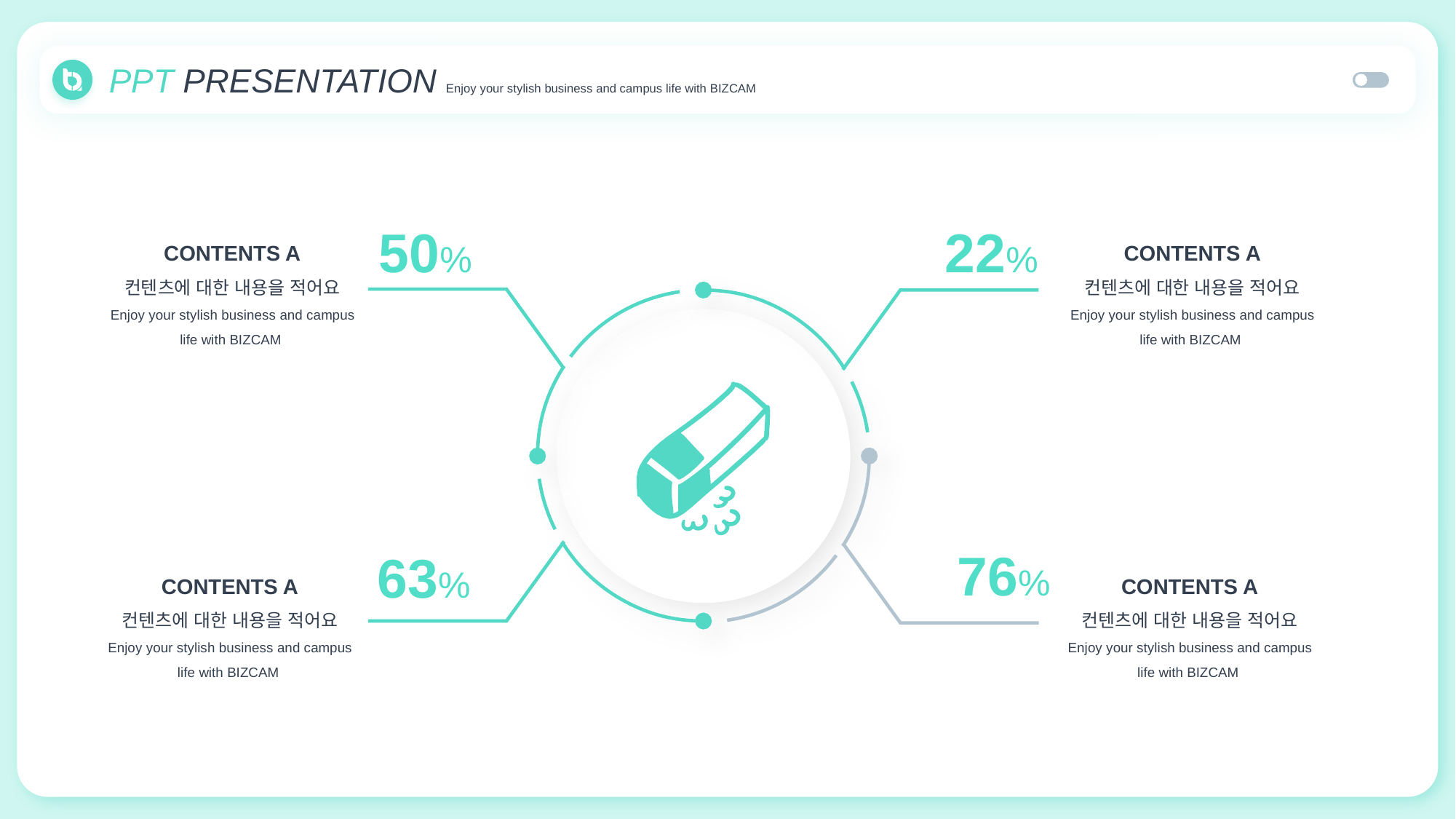

PPT PRESENTATION Enjoy your stylish business and campus life with BIZCAM

22%
50%
CONTENTS A
컨텐츠에 대한 내용을 적어요
Enjoy your stylish business and campus life with BIZCAM
CONTENTS A
컨텐츠에 대한 내용을 적어요
Enjoy your stylish business and campus life with BIZCAM

76%
63%
CONTENTS A
컨텐츠에 대한 내용을 적어요
Enjoy your stylish business and campus life with BIZCAM
CONTENTS A
컨텐츠에 대한 내용을 적어요
Enjoy your stylish business and campus life with BIZCAM